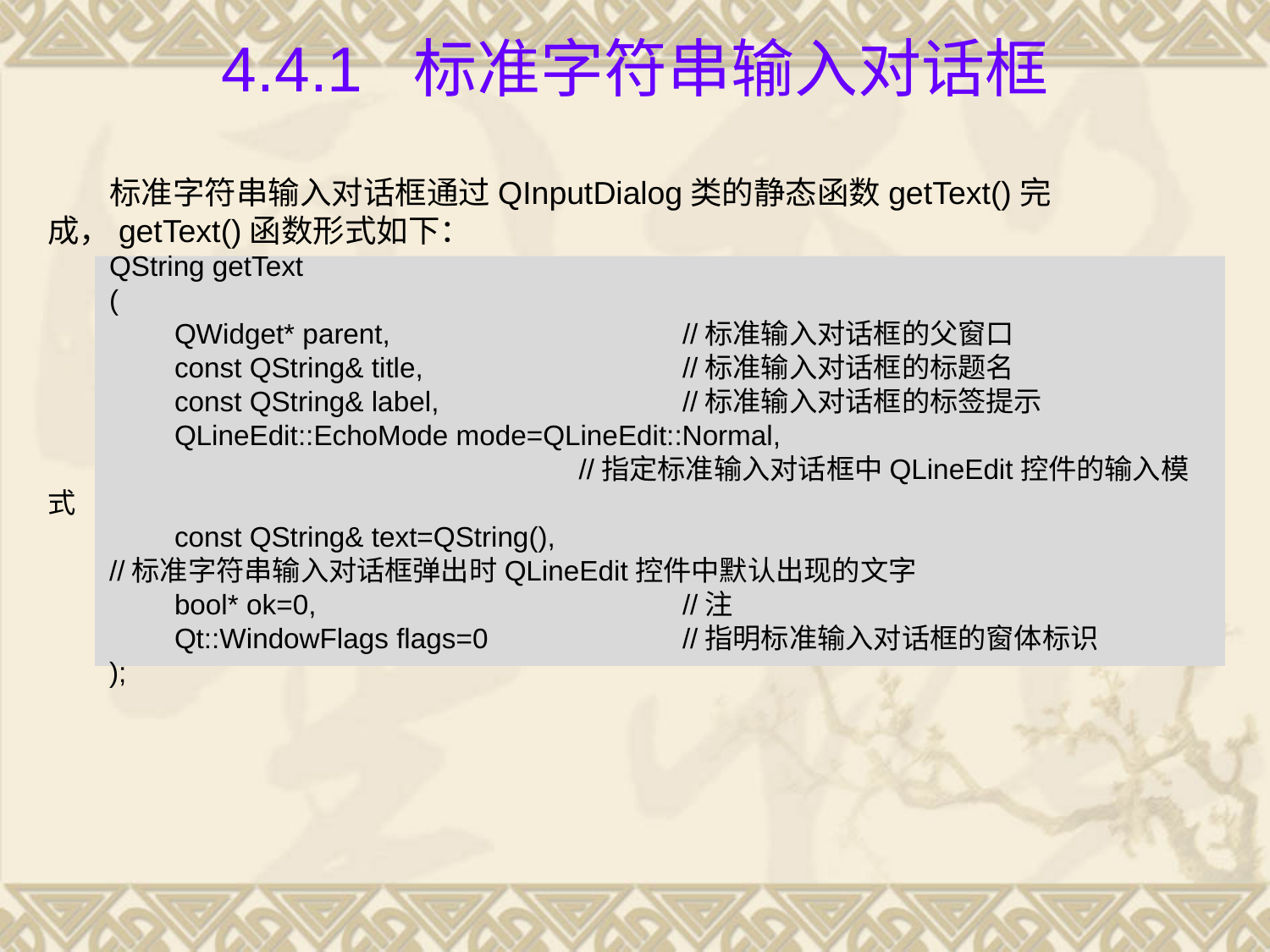

# 4.4.1  标准字符串输入对话框
标准字符串输入对话框通过QInputDialog类的静态函数getText()完成，getText()函数形式如下：
QString getText
(
	QWidget* parent,         		//标准输入对话框的父窗口
	const QString& title,   		//标准输入对话框的标题名
	const QString& label,   		//标准输入对话框的标签提示
	QLineEdit::EchoMode mode=QLineEdit::Normal,
				   //指定标准输入对话框中QLineEdit控件的输入模式
	const QString& text=QString(),
//标准字符串输入对话框弹出时QLineEdit控件中默认出现的文字
	bool* ok=0,                 		//注
	Qt::WindowFlags flags=0     		//指明标准输入对话框的窗体标识
);